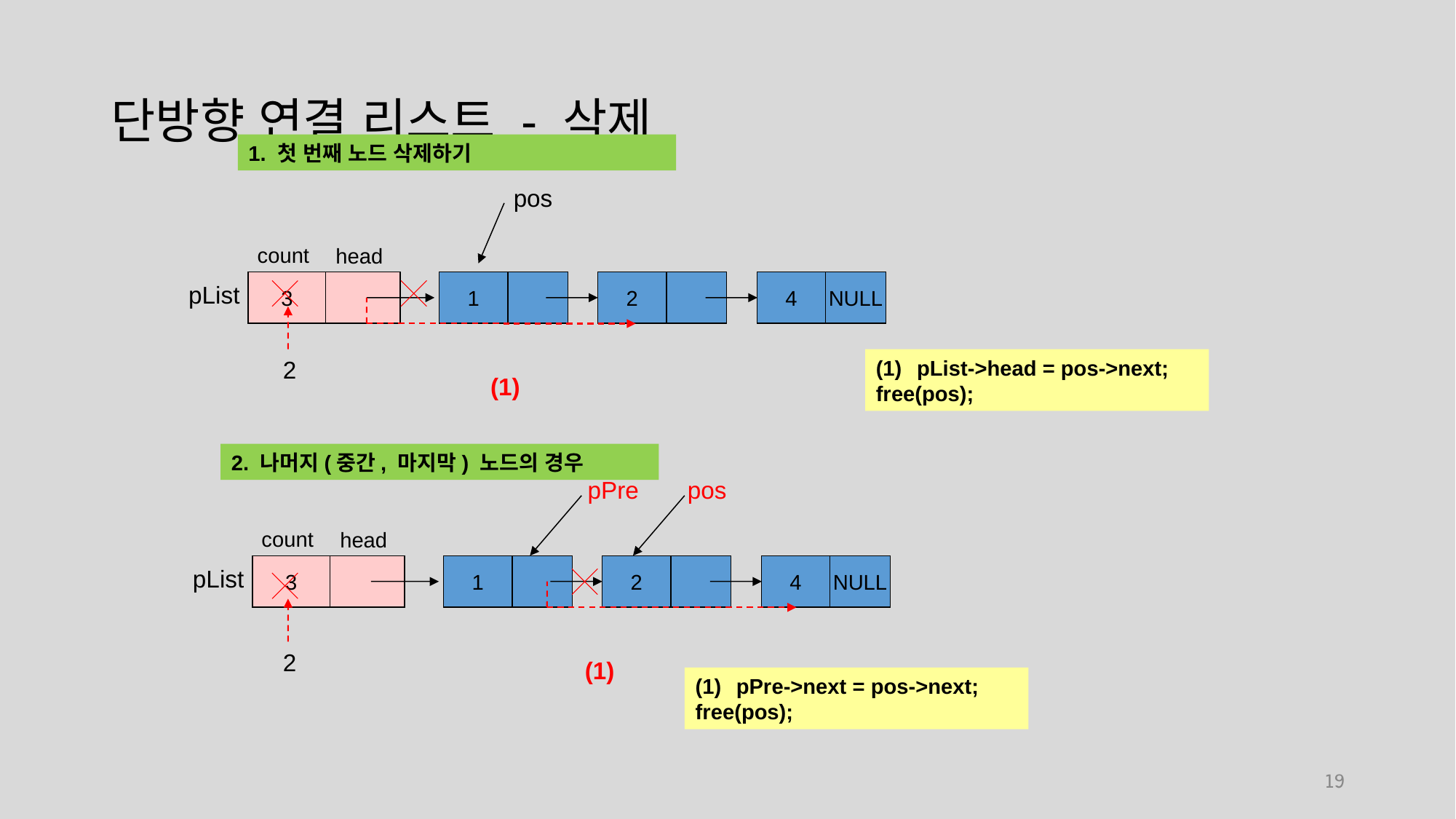

# 단방향 연결 리스트 - 삭제
1. 첫 번째 노드 삭제하기
pos

count
head
3

1

2

4
NULL
pList

2
pList->head = pos->next;
free(pos);
(1)
2. 나머지(중간, 마지막) 노드의 경우
pPre
pos

count
head
3

1

2

4
NULL
pList

2
(1)
pPre->next = pos->next;
free(pos);
19